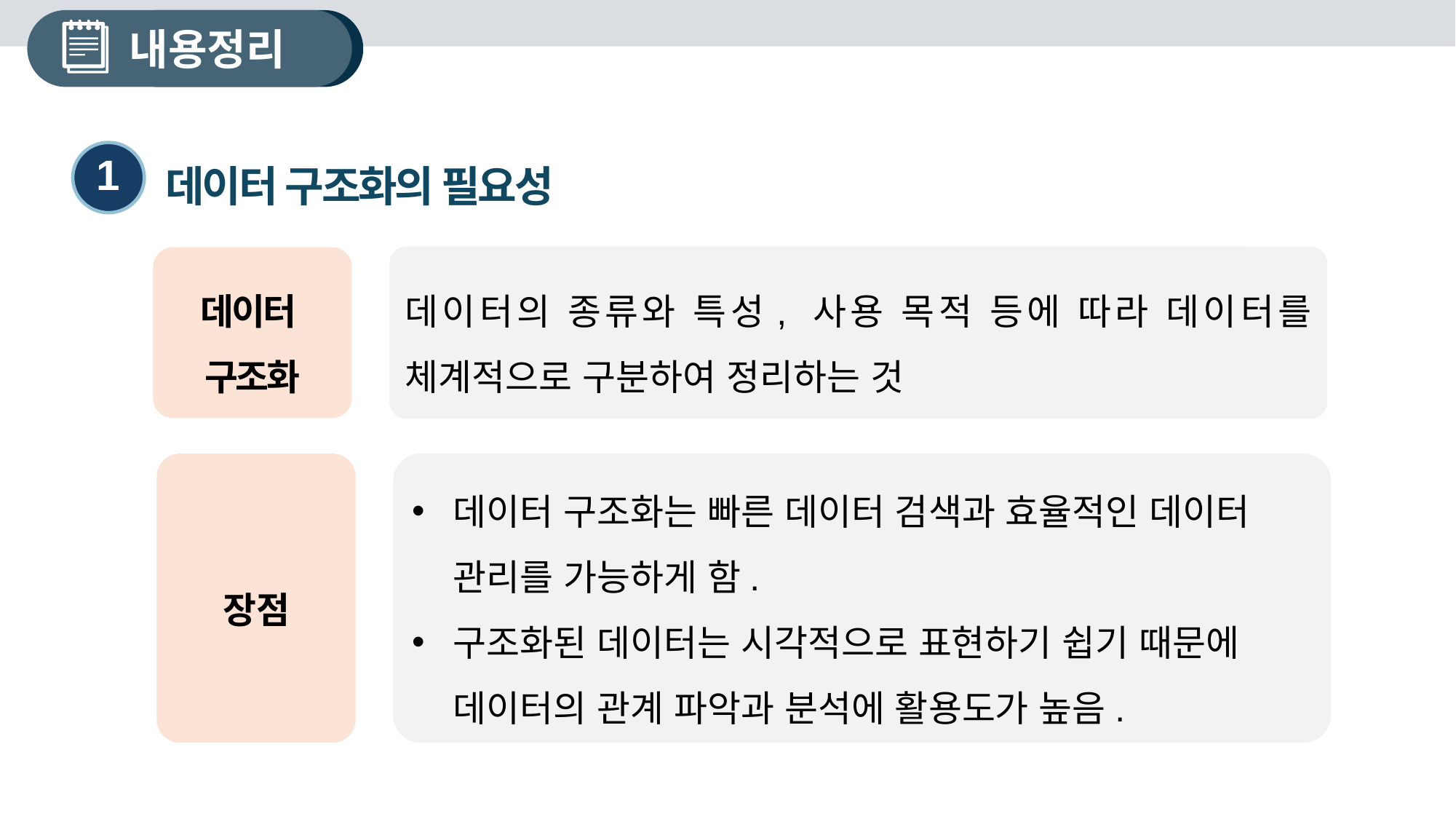

내용정리

1
데이터 구조화의 필요성
데이터의 종류와 특성, 사용 목적 등에 따라 데이터를 체계적으로 구분하여 정리하는 것
데이터
구조화
데이터 구조화는 빠른 데이터 검색과 효율적인 데이터 관리를 가능하게 함.
구조화된 데이터는 시각적으로 표현하기 쉽기 때문에 데이터의 관계 파악과 분석에 활용도가 높음.
장점